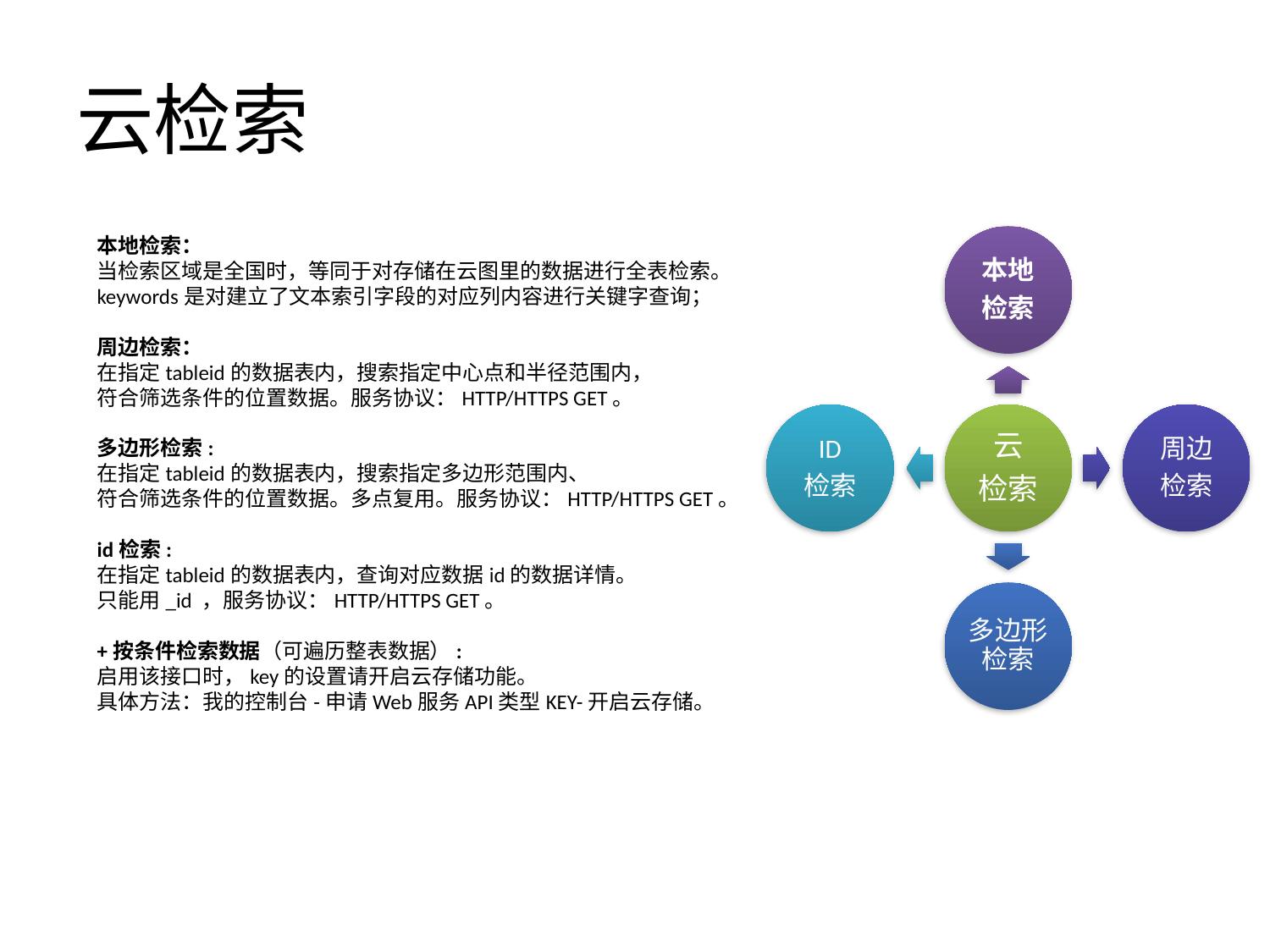

# 云检索
本地检索：
当检索区域是全国时，等同于对存储在云图里的数据进行全表检索。
keywords是对建立了文本索引字段的对应列内容进行关键字查询；

周边检索：
在指定tableid的数据表内，搜索指定中心点和半径范围内，
符合筛选条件的位置数据。服务协议：HTTP/HTTPS GET。

多边形检索:
在指定tableid的数据表内，搜索指定多边形范围内、
符合筛选条件的位置数据。多点复用。服务协议：HTTP/HTTPS GET。

id检索:
在指定tableid的数据表内，查询对应数据id的数据详情。
只能用_id ，服务协议：HTTP/HTTPS GET。

+按条件检索数据（可遍历整表数据）:
启用该接口时，key的设置请开启云存储功能。
具体方法：我的控制台-申请Web服务API类型KEY-开启云存储。

云
检索

本地
检索

周边
检索

多边形检索

ID
检索